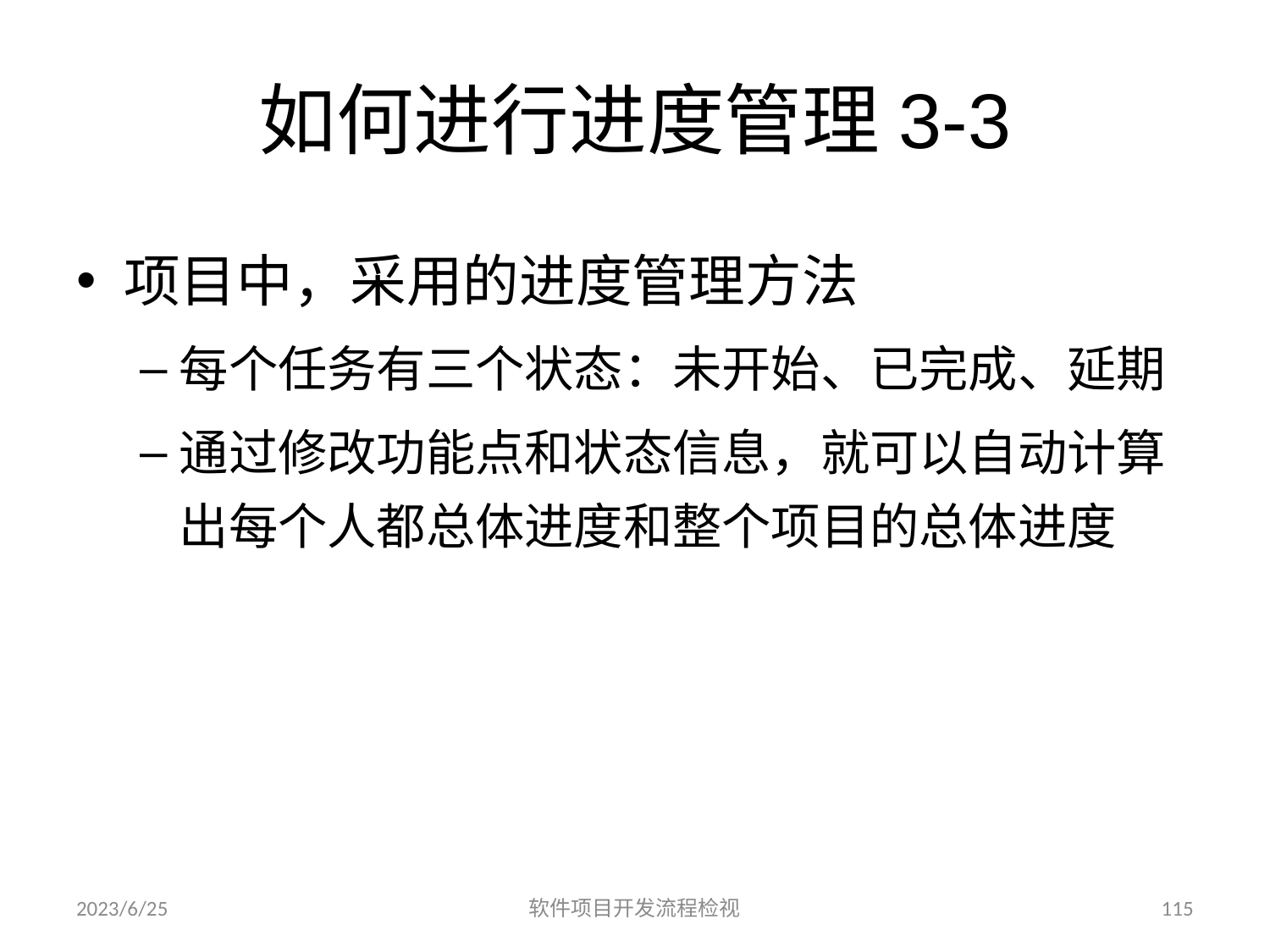

# 如何进行进度管理3-3
项目中，采用的进度管理方法
每个任务有三个状态：未开始、已完成、延期
通过修改功能点和状态信息，就可以自动计算出每个人都总体进度和整个项目的总体进度
2023/6/25
软件项目开发流程检视
115